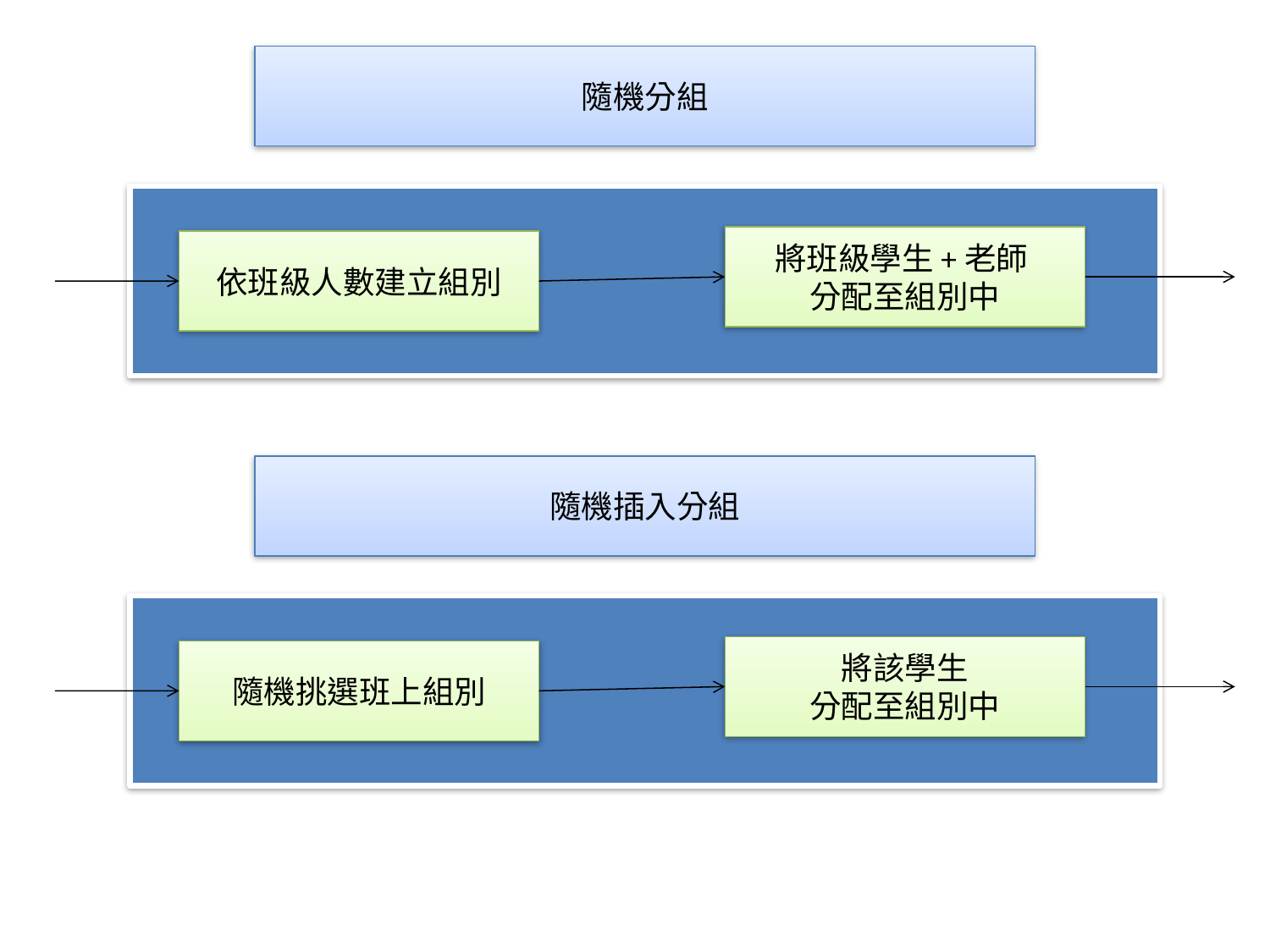

隨機分組

將班級學生+老師
分配至組別中
依班級人數建立組別
隨機插入分組

將該學生
分配至組別中
隨機挑選班上組別